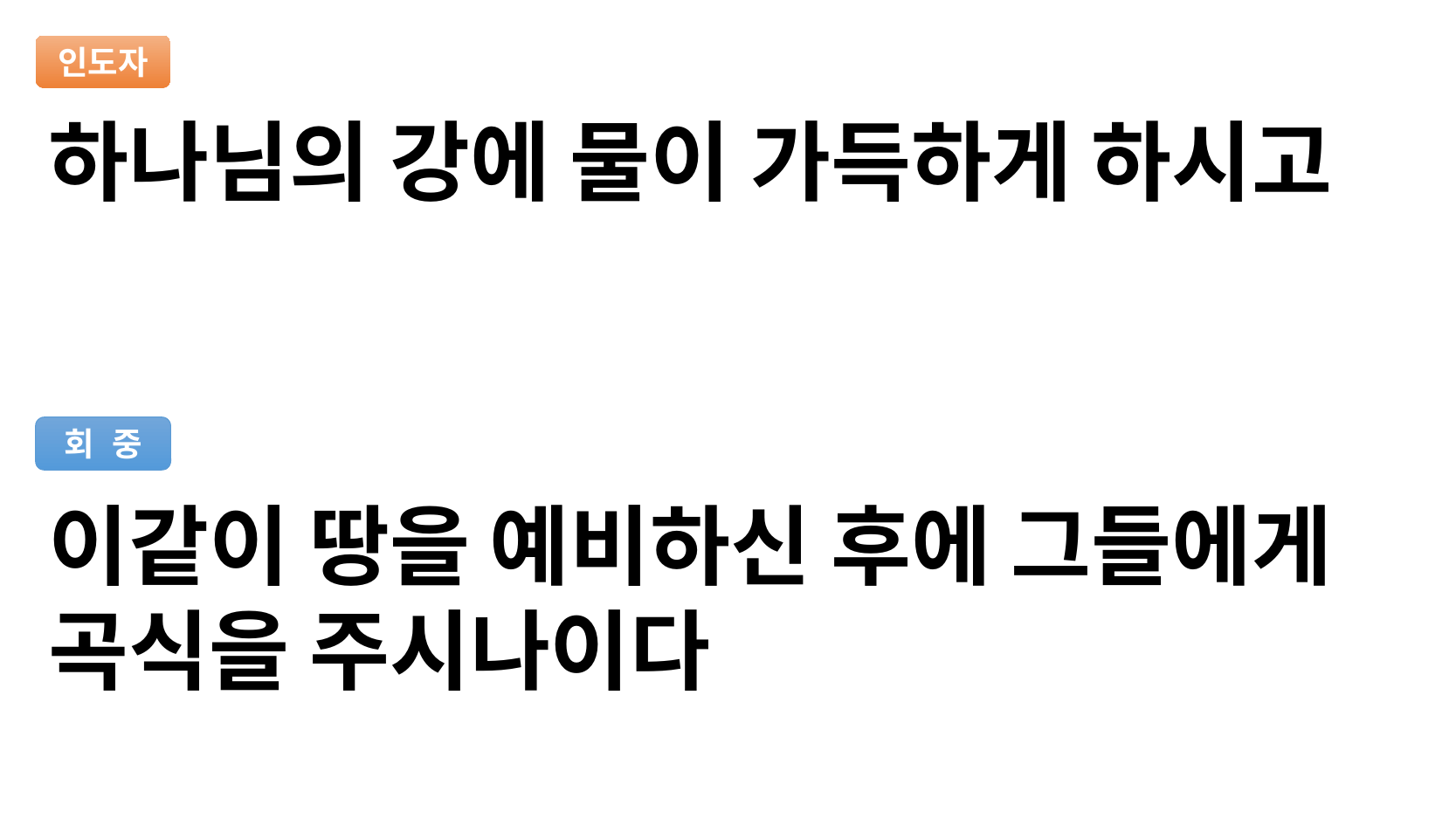

하나님의 강에 물이 가득하게 하시고
이같이 땅을 예비하신 후에 그들에게 곡식을 주시나이다